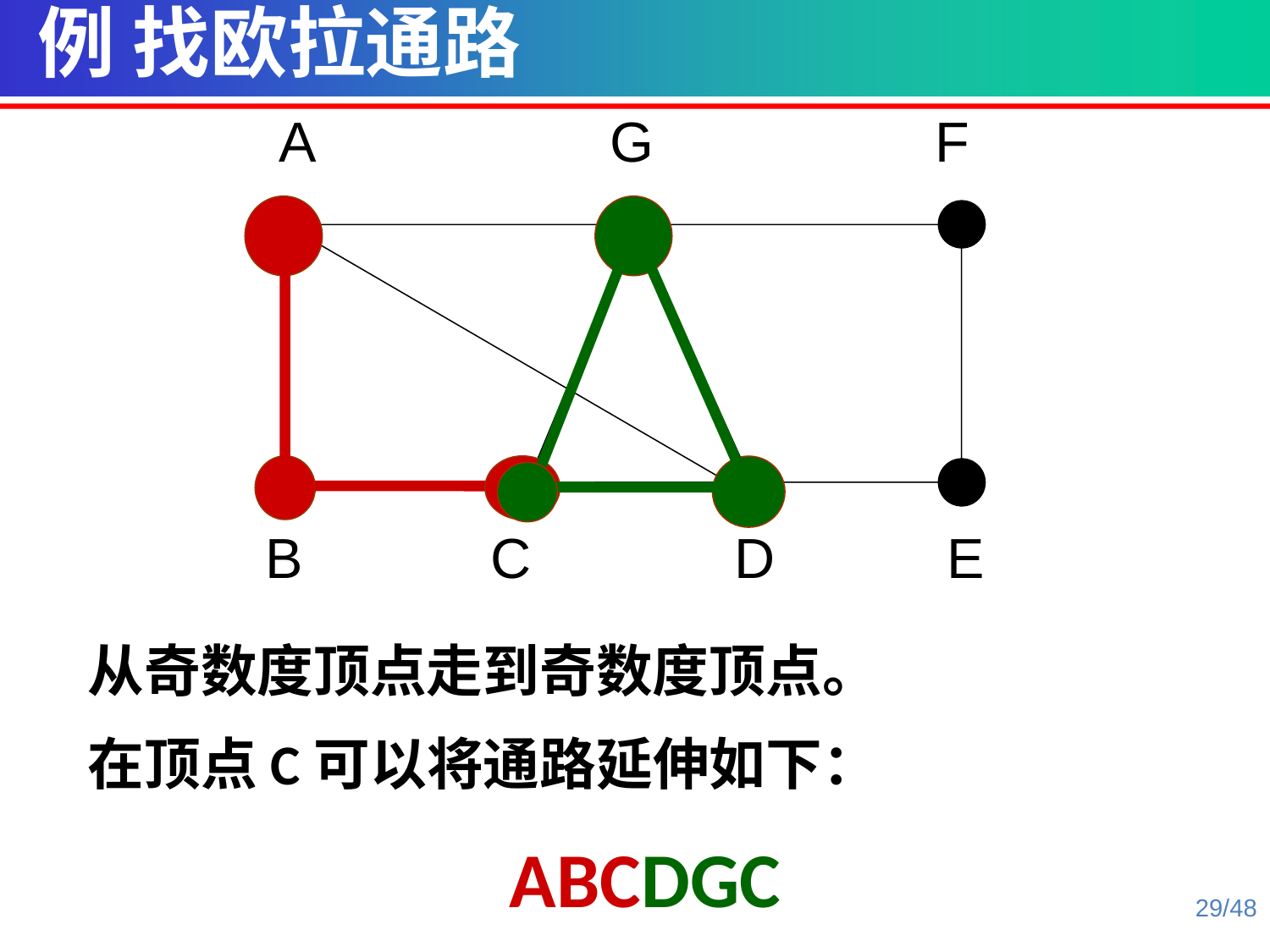

例 找欧拉通路
A                   G                  F

B            C             D           E

从奇数度顶点走到奇数度顶点。
在顶点C可以将通路延伸如下：
ABCDGC
29/48